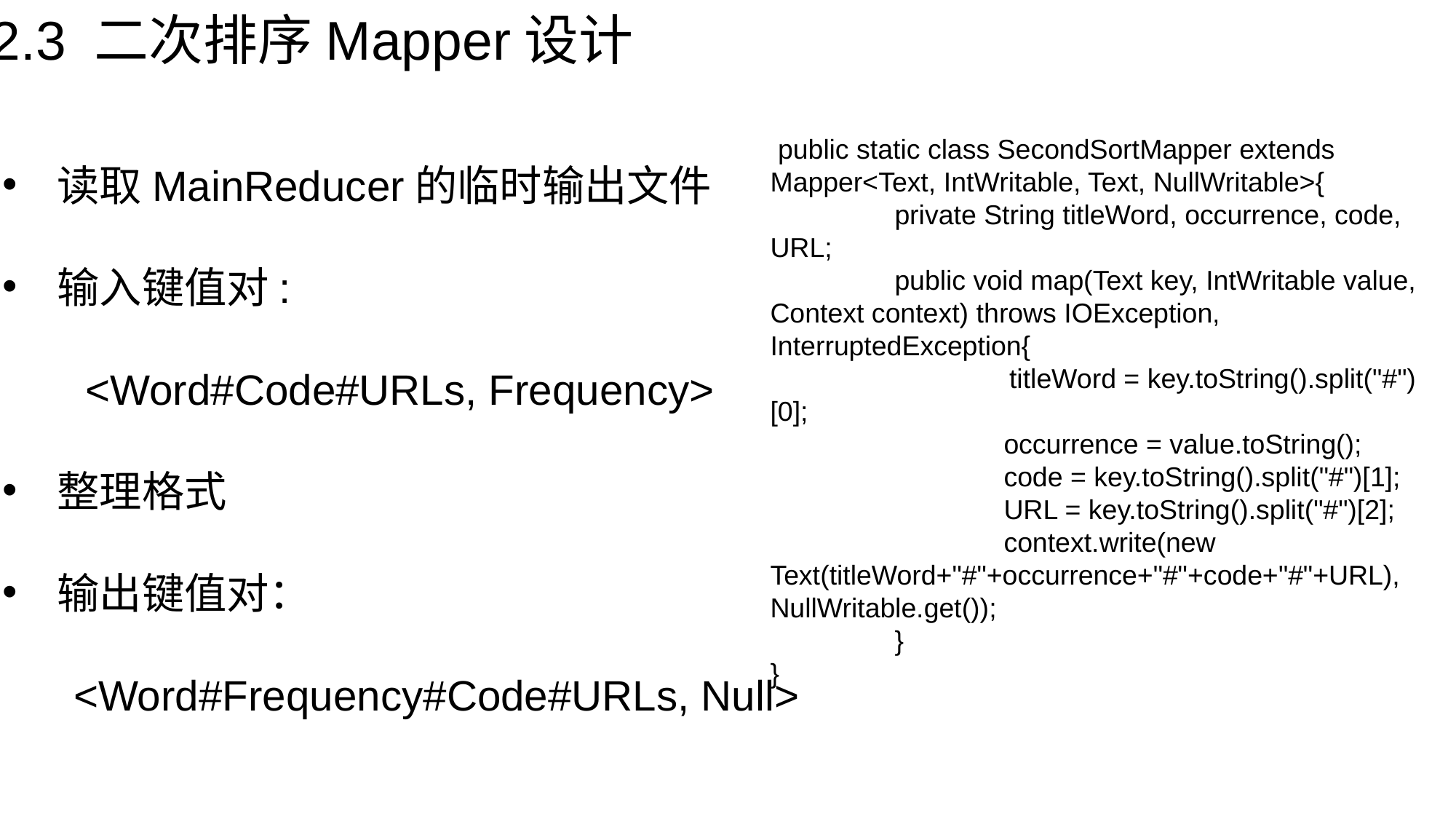

2.3 二次排序Mapper设计
读取MainReducer的临时输出文件
输入键值对:
       <Word#Code#URLs, Frequency>
整理格式
输出键值对：
      <Word#Frequency#Code#URLs, Null>

 public static class SecondSortMapper extends Mapper<Text, IntWritable, Text, NullWritable>{
	  private String titleWord, occurrence, code, URL;
	  public void map(Text key, IntWritable value, Context context) throws IOException, InterruptedException{
	                 titleWord = key.toString().split("#")[0];
		  occurrence = value.toString();
		  code = key.toString().split("#")[1];
		  URL = key.toString().split("#")[2];
		  context.write(new Text(titleWord+"#"+occurrence+"#"+code+"#"+URL), NullWritable.get());
	  }
}